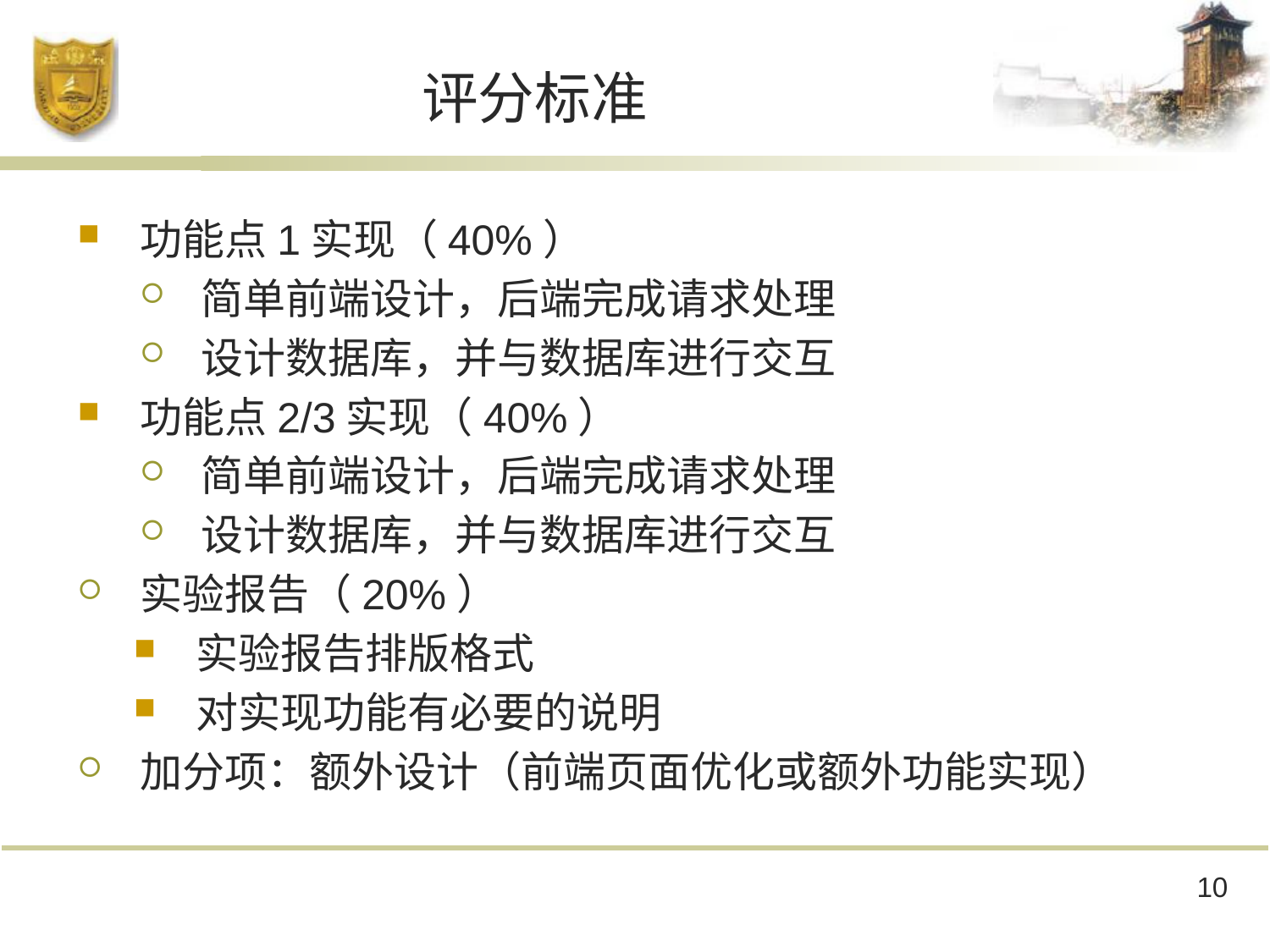

# 评分标准
功能点1实现（40%）
简单前端设计，后端完成请求处理
设计数据库，并与数据库进行交互
功能点2/3实现（40%）
简单前端设计，后端完成请求处理
设计数据库，并与数据库进行交互
实验报告（20%）
实验报告排版格式
对实现功能有必要的说明
加分项：额外设计（前端页面优化或额外功能实现）

10